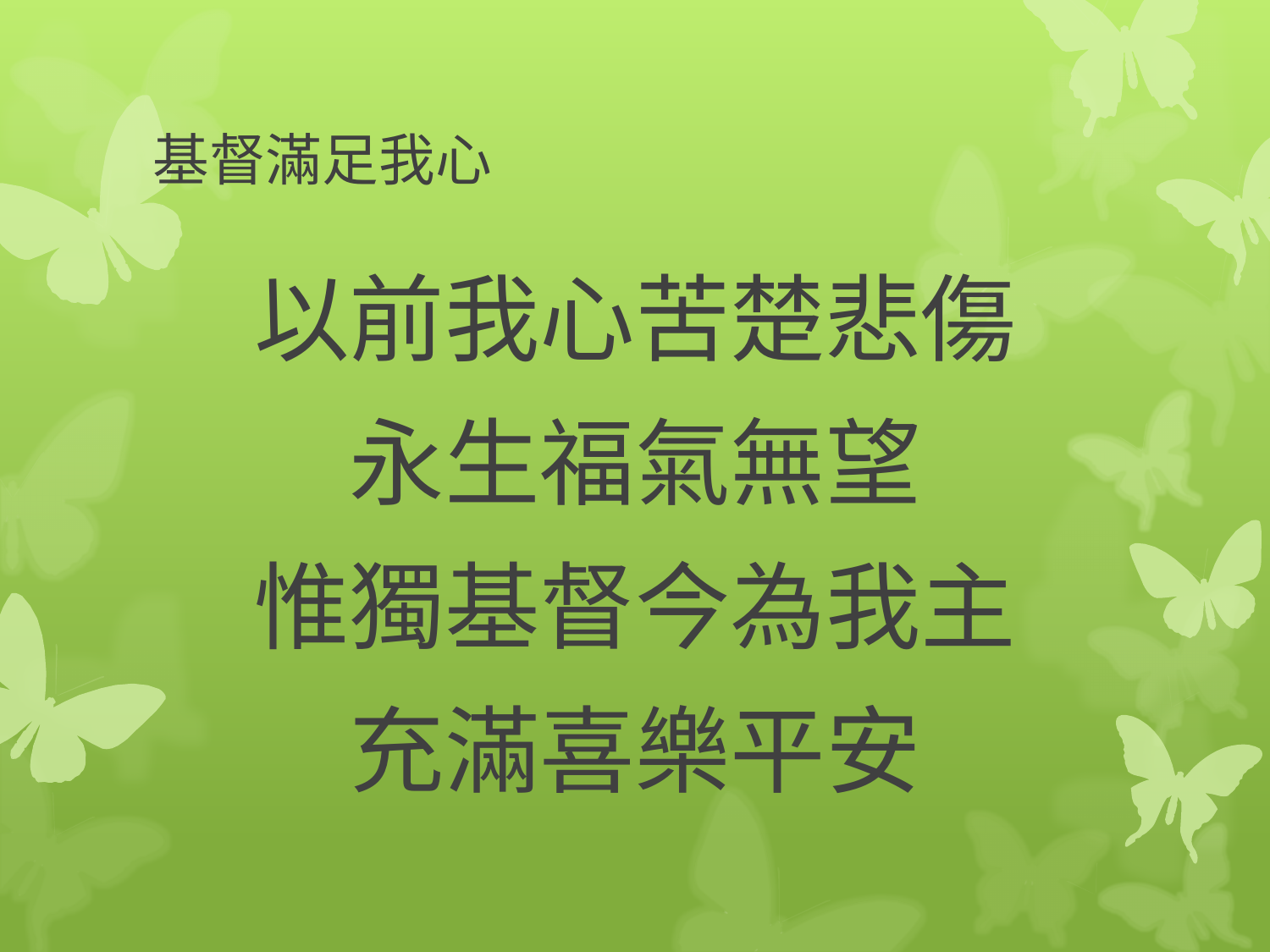

# 基督滿足我心
以前我心苦楚悲傷
永生福氣無望
惟獨基督今為我主
充滿喜樂平安